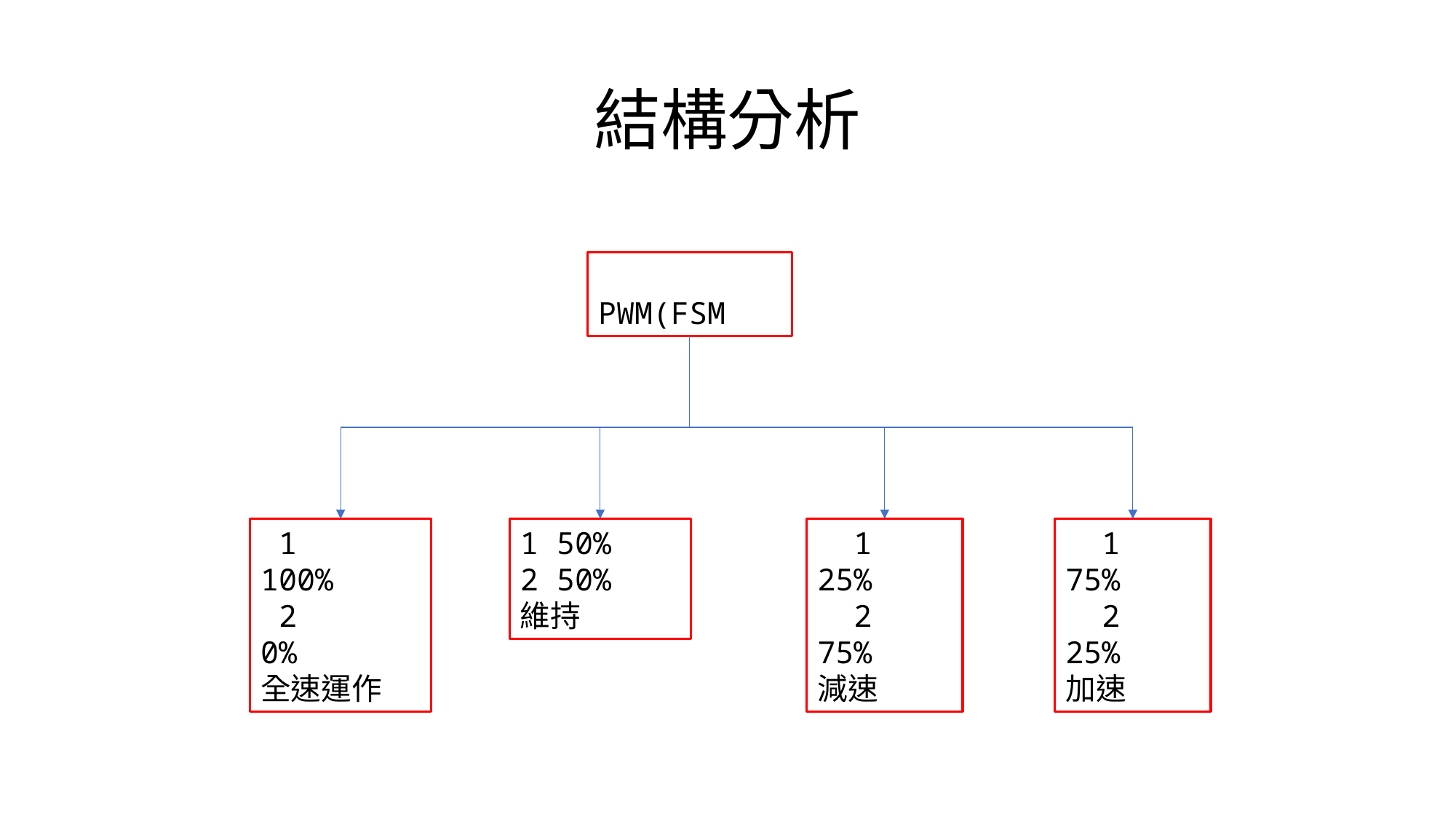

# 結構分析
     PWM(FSM
 1    100%
 2     0%
全速運作
1 50%
2 50%
維持
  1  25%
  2  75%
減速
  1  75%
  2  25%
加速